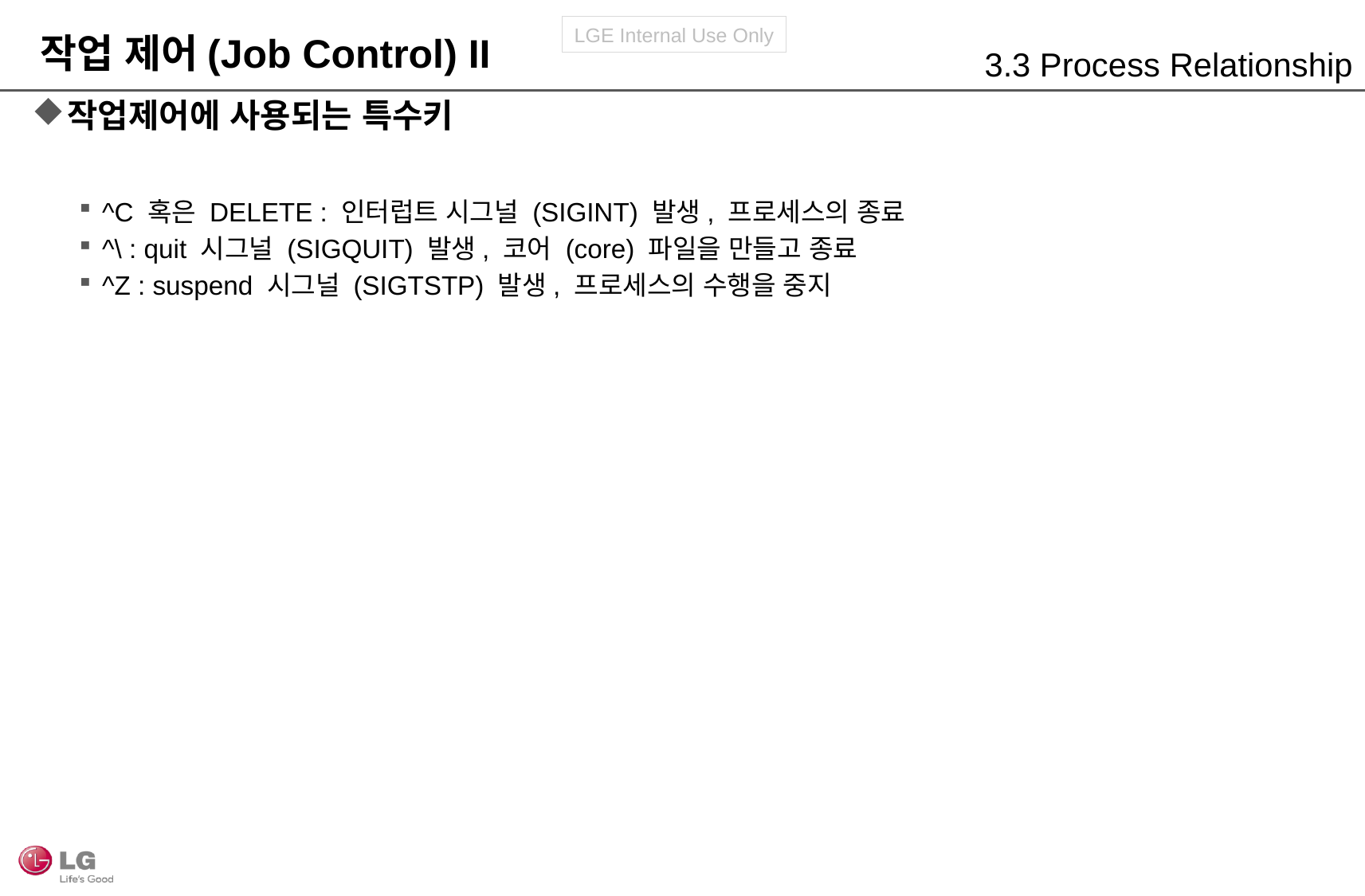

작업 제어(Job Control) II
3.3 Process Relationship

작업제어에 사용되는 특수키

^C 혹은 DELETE : 인터럽트 시그널 (SIGINT) 발생, 프로세스의 종료
^\ : quit 시그널 (SIGQUIT) 발생, 코어 (core) 파일을 만들고 종료
^Z : suspend 시그널 (SIGTSTP) 발생, 프로세스의 수행을 중지